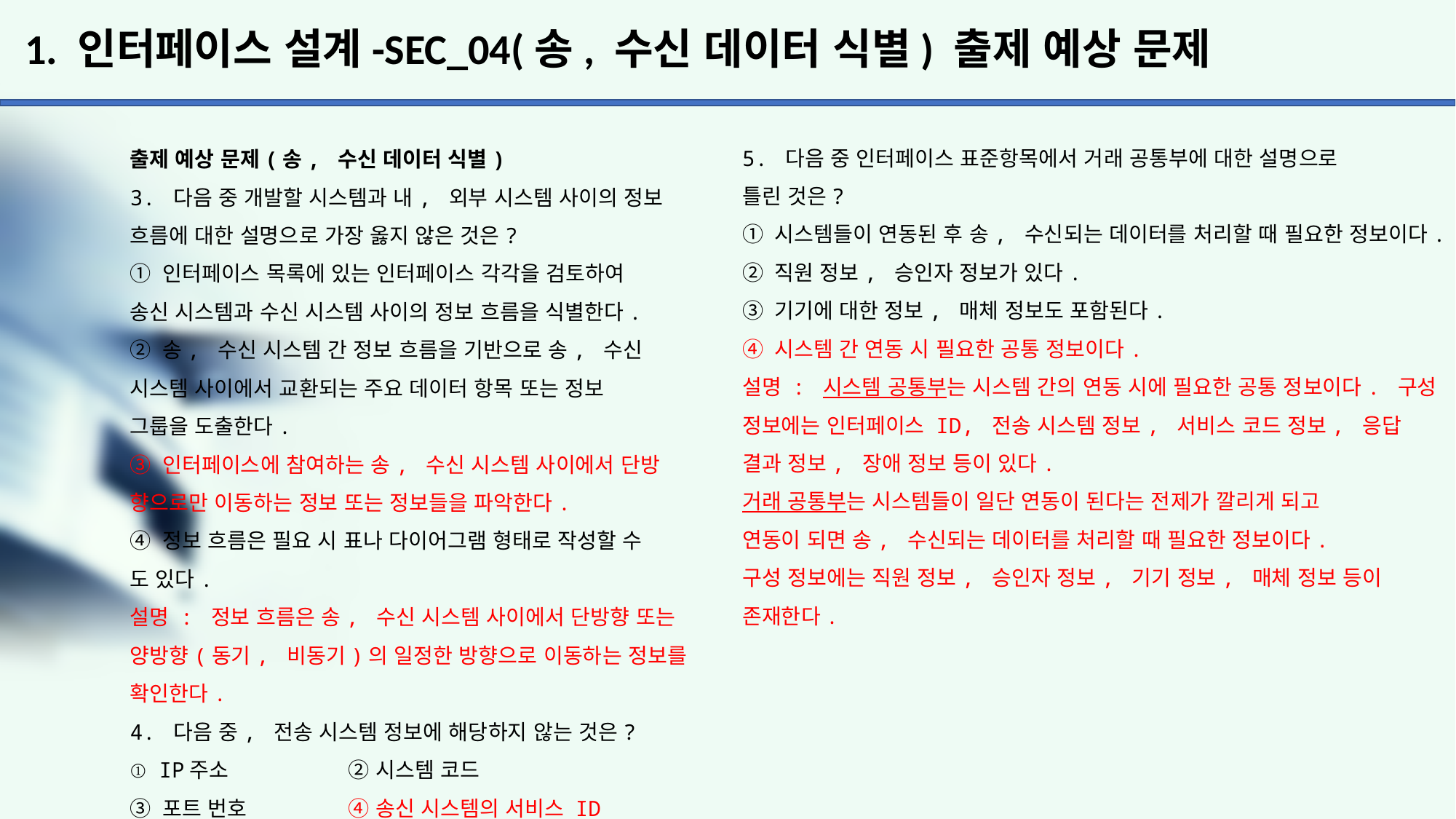

# 1. 인터페이스 설계-SEC_04(송, 수신 데이터 식별) 출제 예상 문제
5. 다음 중 인터페이스 표준항목에서 거래 공통부에 대한 설명으로
틀린 것은?
① 시스템들이 연동된 후 송, 수신되는 데이터를 처리할 때 필요한 정보이다.
② 직원 정보, 승인자 정보가 있다.
③ 기기에 대한 정보, 매체 정보도 포함된다.
④ 시스템 간 연동 시 필요한 공통 정보이다.
설명 : 시스템 공통부는 시스템 간의 연동 시에 필요한 공통 정보이다. 구성 정보에는 인터페이스 ID, 전송 시스템 정보, 서비스 코드 정보, 응답 결과 정보, 장애 정보 등이 있다.
거래 공통부는 시스템들이 일단 연동이 된다는 전제가 깔리게 되고
연동이 되면 송, 수신되는 데이터를 처리할 때 필요한 정보이다.
구성 정보에는 직원 정보, 승인자 정보, 기기 정보, 매체 정보 등이
존재한다.
출제 예상 문제(송, 수신 데이터 식별)
3. 다음 중 개발할 시스템과 내, 외부 시스템 사이의 정보 흐름에 대한 설명으로 가장 옳지 않은 것은?
① 인터페이스 목록에 있는 인터페이스 각각을 검토하여
송신 시스템과 수신 시스템 사이의 정보 흐름을 식별한다.
② 송, 수신 시스템 간 정보 흐름을 기반으로 송, 수신
시스템 사이에서 교환되는 주요 데이터 항목 또는 정보
그룹을 도출한다.
③ 인터페이스에 참여하는 송, 수신 시스템 사이에서 단방
향으로만 이동하는 정보 또는 정보들을 파악한다.
④ 정보 흐름은 필요 시 표나 다이어그램 형태로 작성할 수
도 있다.
설명 : 정보 흐름은 송, 수신 시스템 사이에서 단방향 또는
양방향(동기, 비동기)의 일정한 방향으로 이동하는 정보를
확인한다.
4. 다음 중, 전송 시스템 정보에 해당하지 않는 것은?
① IP주소		② 시스템 코드
③ 포트 번호	④ 송신 시스템의 서비스 ID
설명 : 전송 시스템 정보에는 IP주소, 시스템 코드, 포트
번호 등이 있다.
서비스 코드 정보에는 수신 시스템에서 호출할 서비스 ID,
송신 시스템의 서비스 ID 등이 있다.